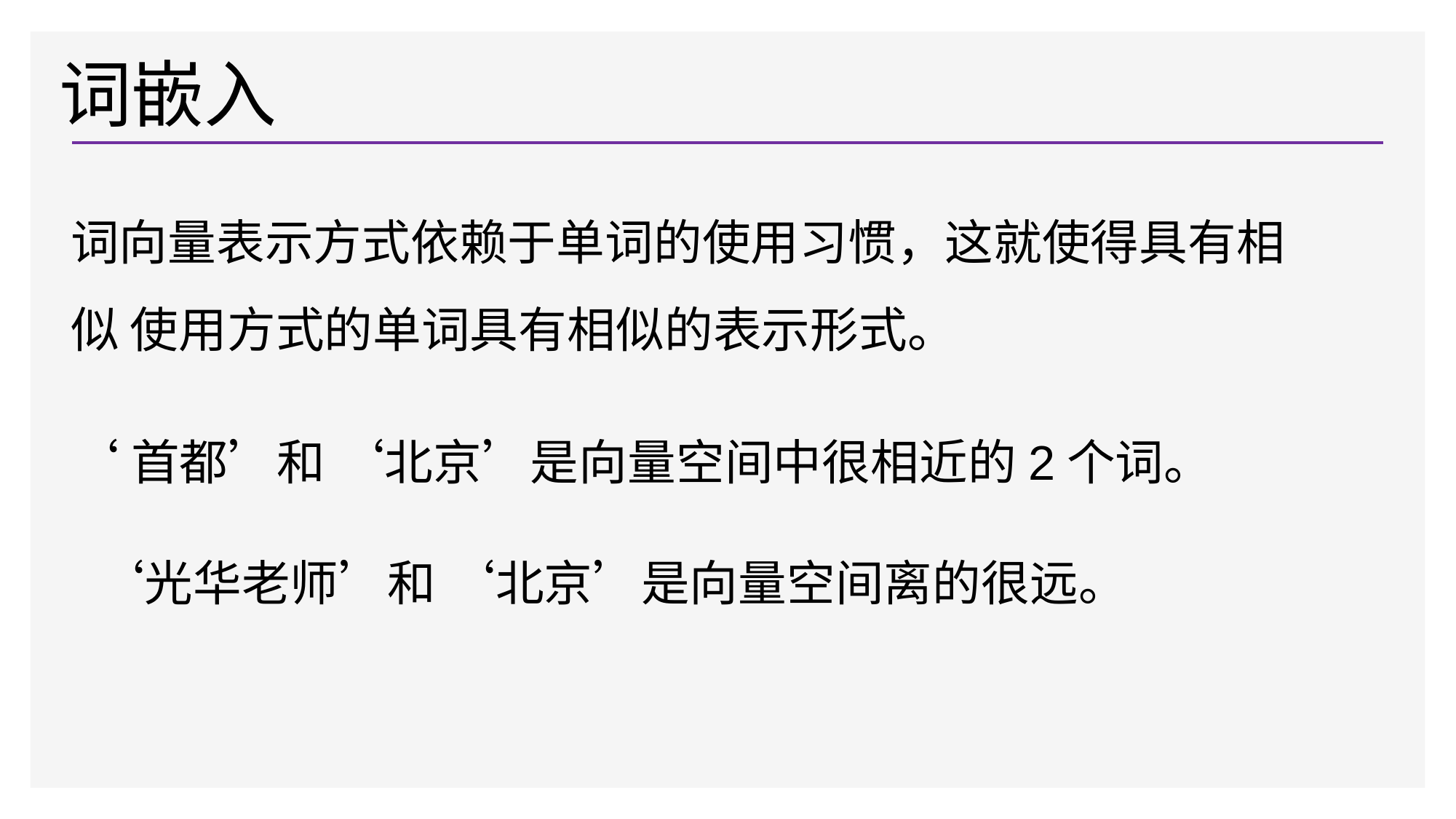

# 词嵌入
词向量表示方式依赖于单词的使用习惯，这就使得具有相似 使用方式的单词具有相似的表示形式。
‘首都’和 ‘北京’是向量空间中很相近的2个词。 ‘光华老师’和 ‘北京’是向量空间离的很远。